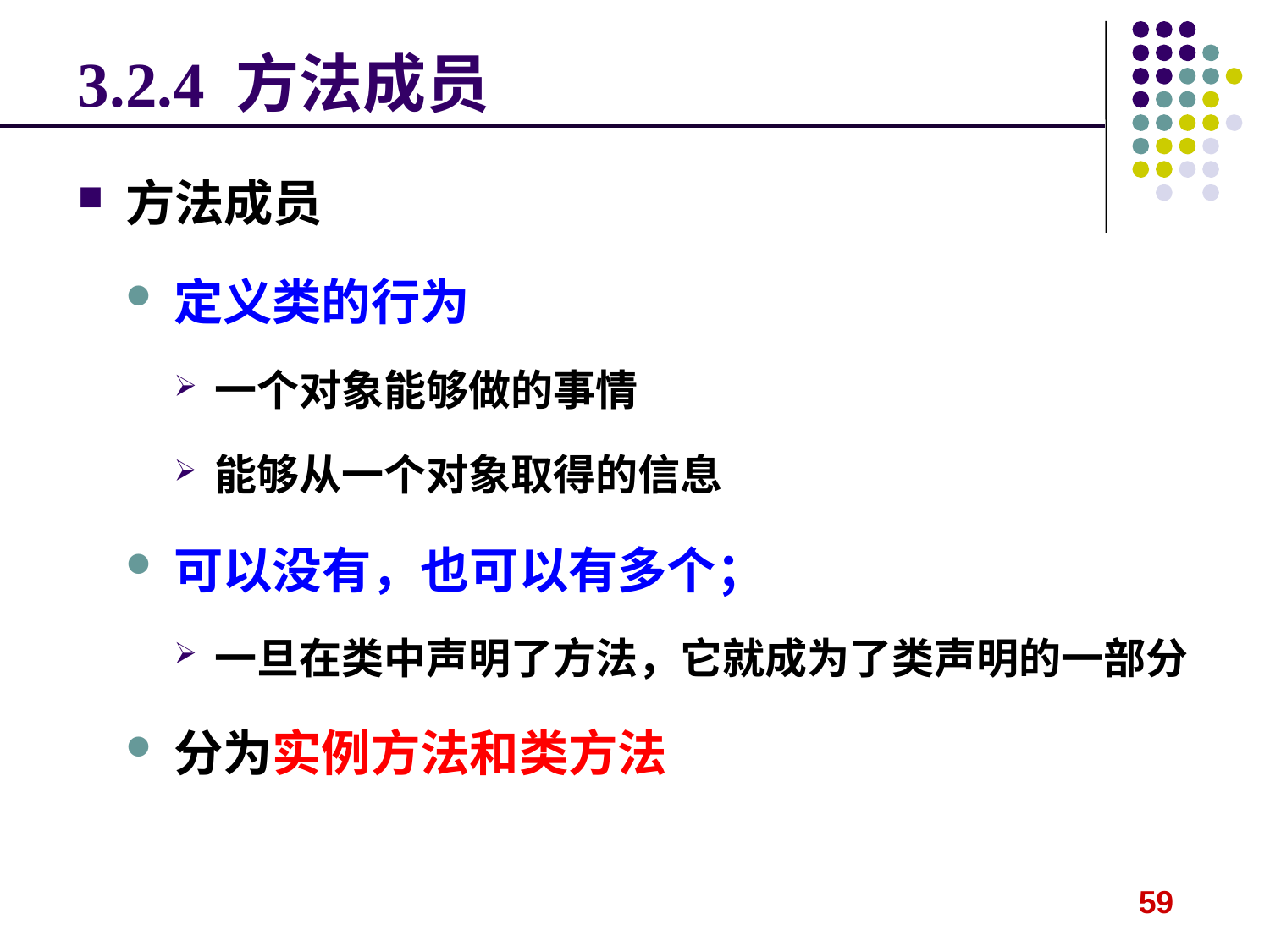

# 3.2.4 方法成员
方法成员
定义类的行为
一个对象能够做的事情
能够从一个对象取得的信息
可以没有，也可以有多个；
一旦在类中声明了方法，它就成为了类声明的一部分
分为实例方法和类方法